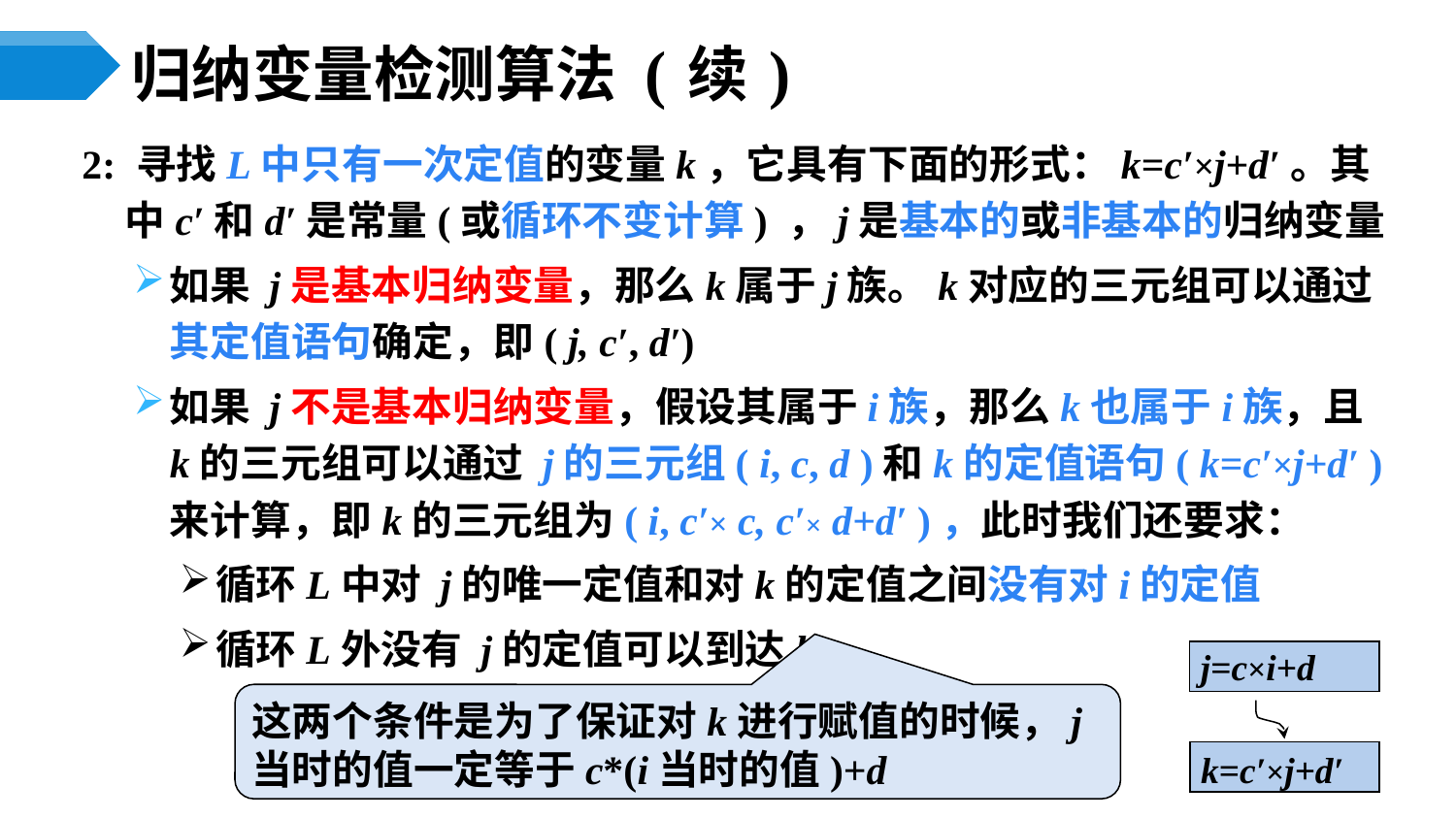

# 归纳变量检测算法 (续)
2: 寻找L中只有一次定值的变量k，它具有下面的形式：k=c′×j+d′。其中c′和d′是常量(或循环不变计算) ，j是基本的或非基本的归纳变量
如果 j是基本归纳变量，那么k属于j族。k对应的三元组可以通过其定值语句确定，即( j, c′, d′)
如果 j不是基本归纳变量，假设其属于i族，那么k也属于i族，且k的三元组可以通过 j的三元组( i, c, d )和k的定值语句( k=c′×j+d′ )来计算，即k的三元组为( i, c′× c, c′× d+d′ )，此时我们还要求：
循环L中对 j的唯一定值和对k的定值之间没有对i的定值
循环L外没有 j的定值可以到达k

j=c×i+d

k=c′×j+d′
这两个条件是为了保证对k进行赋值的时候，j当时的值一定等于c*(i当时的值)+d